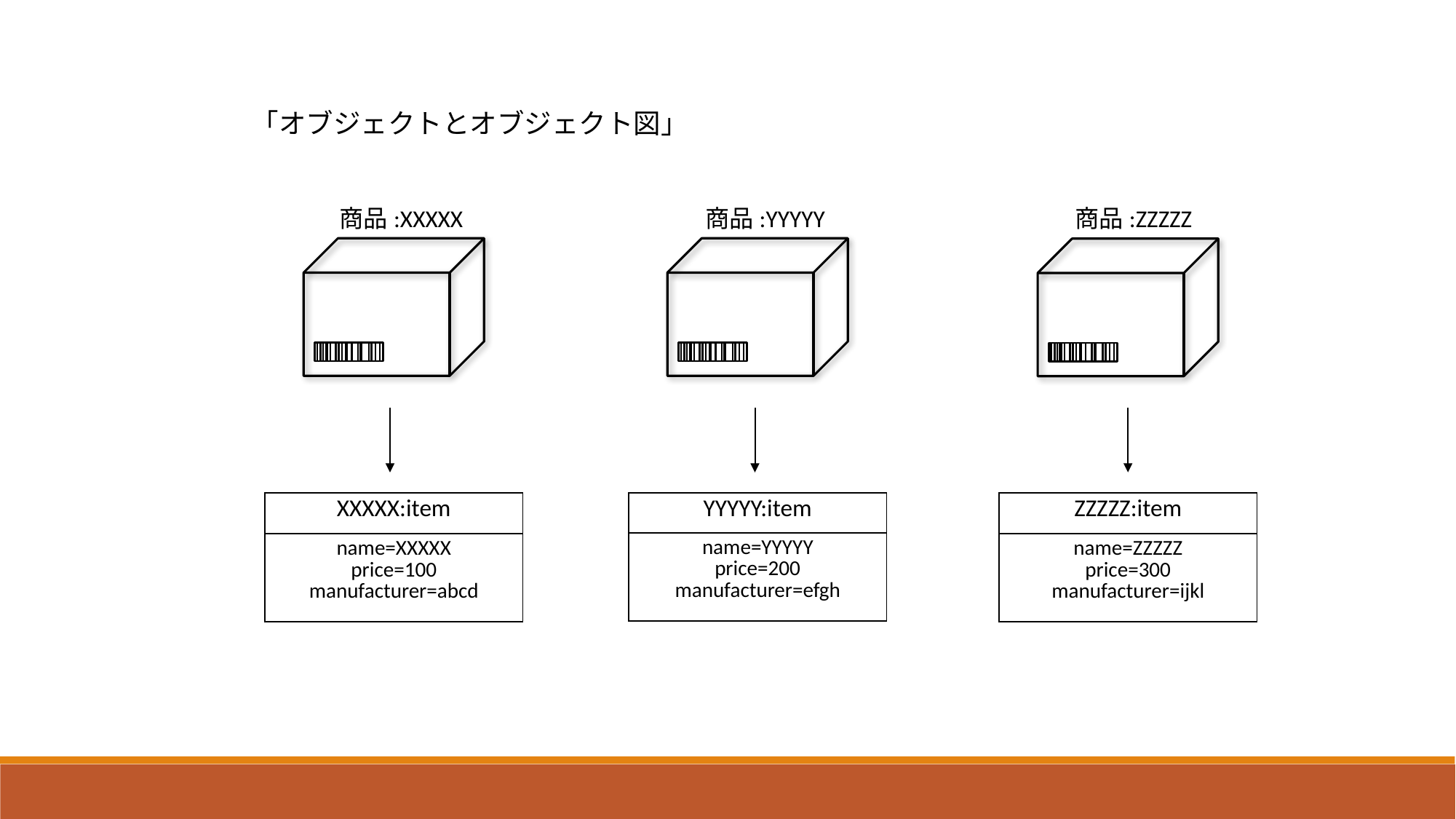

「オブジェクトとオブジェクト図」
商品:XXXXX

商品:YYYYY

商品:ZZZZZ

| XXXXX:item |
| --- |
| name=XXXXX price=100 manufacturer=abcd |
| YYYYY:item |
| --- |
| name=YYYYY price=200 manufacturer=efgh |
| ZZZZZ:item |
| --- |
| name=ZZZZZ price=300 manufacturer=ijkl |